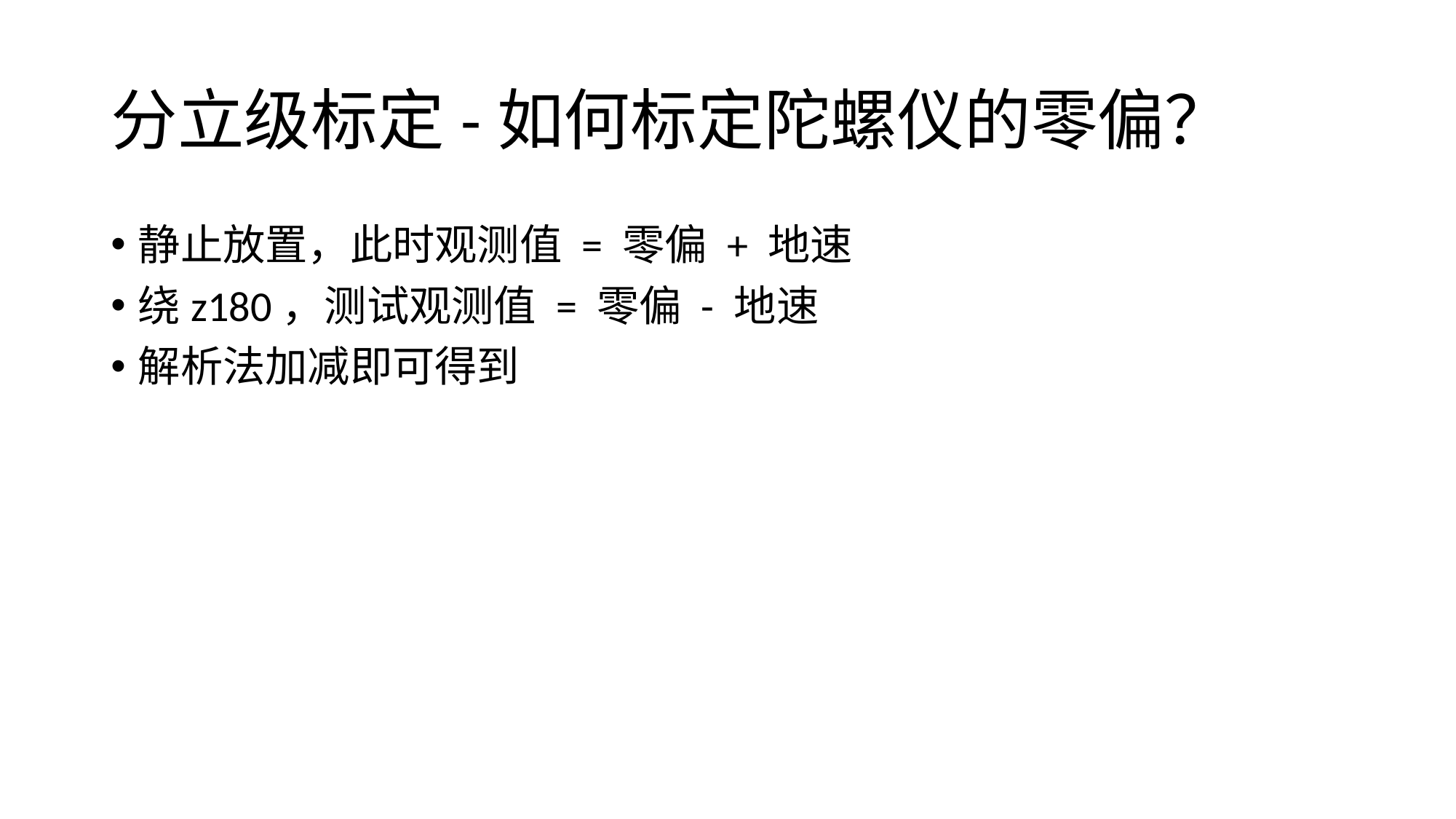

# 分立级标定-如何标定陀螺仪的零偏？
静止放置，此时观测值 = 零偏 + 地速
绕z180，测试观测值 = 零偏 - 地速
解析法加减即可得到